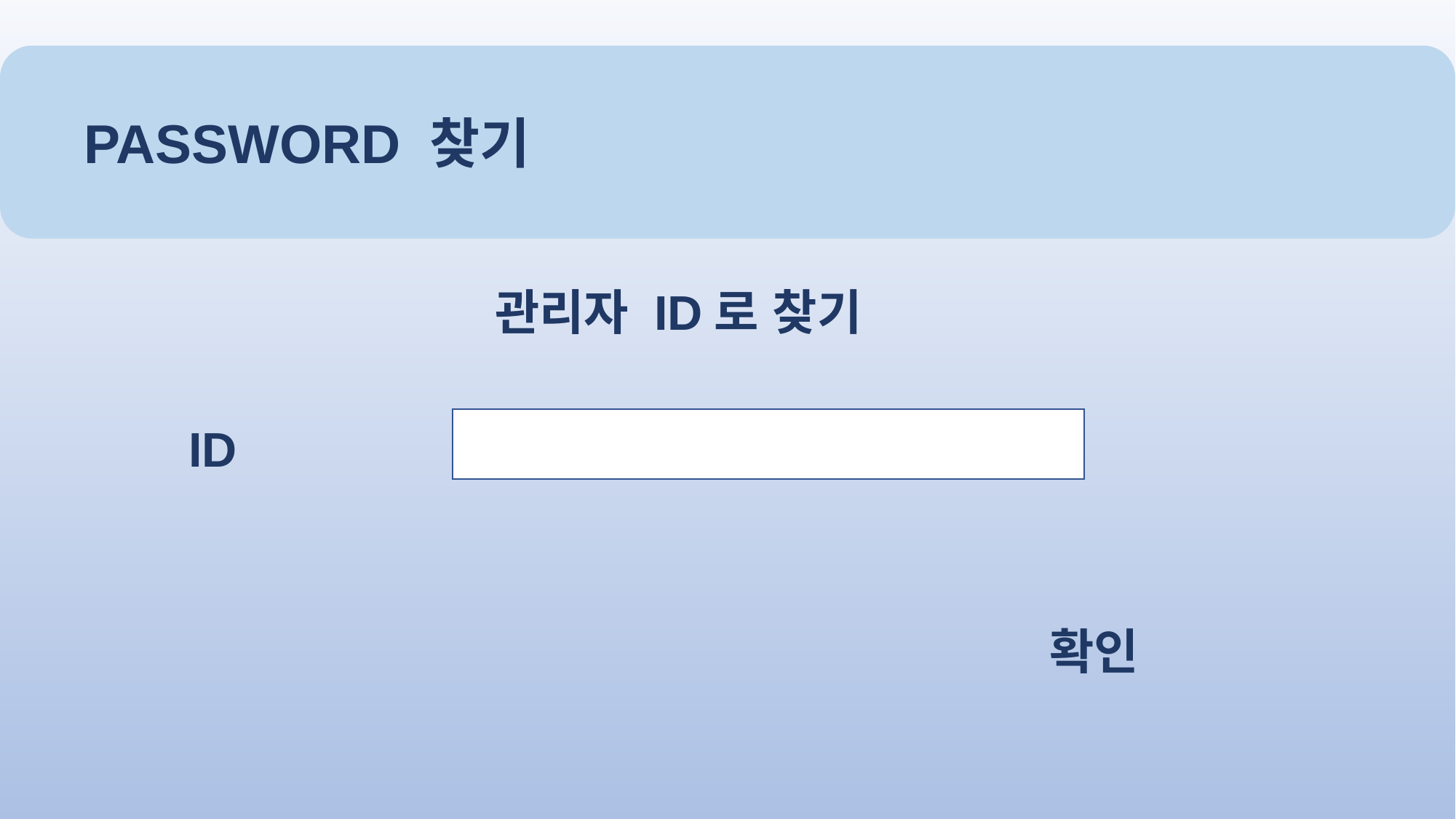

PASSWORD 찾기
관리자 ID로 찾기

ID
확인